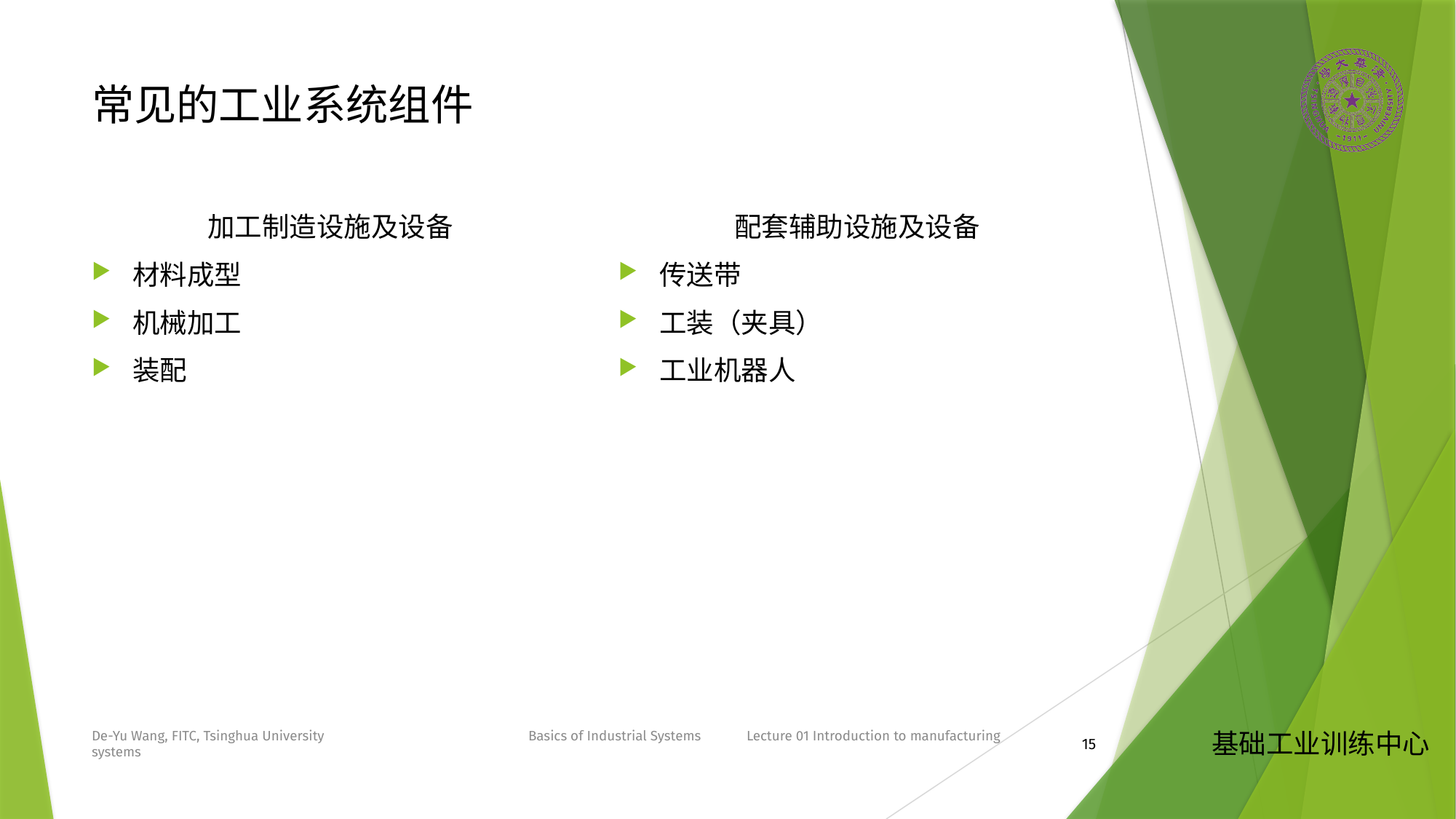

# 常见的工业系统组件
加工制造设施及设备
材料成型
机械加工
装配
配套辅助设施及设备
传送带
工装（夹具）
工业机器人

15